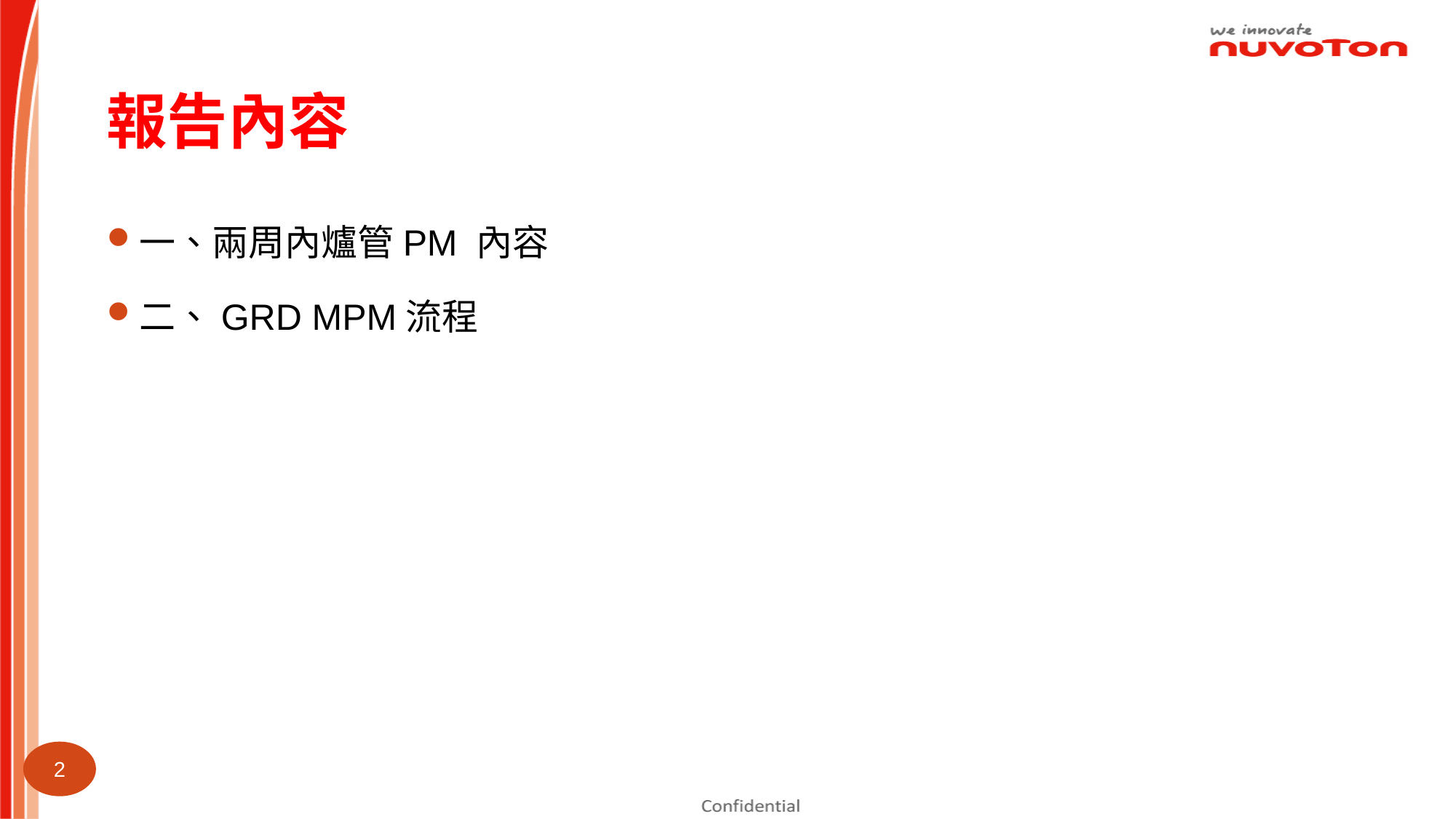

# 報告內容
一、兩周內爐管PM 內容
二、GRD MPM流程

2